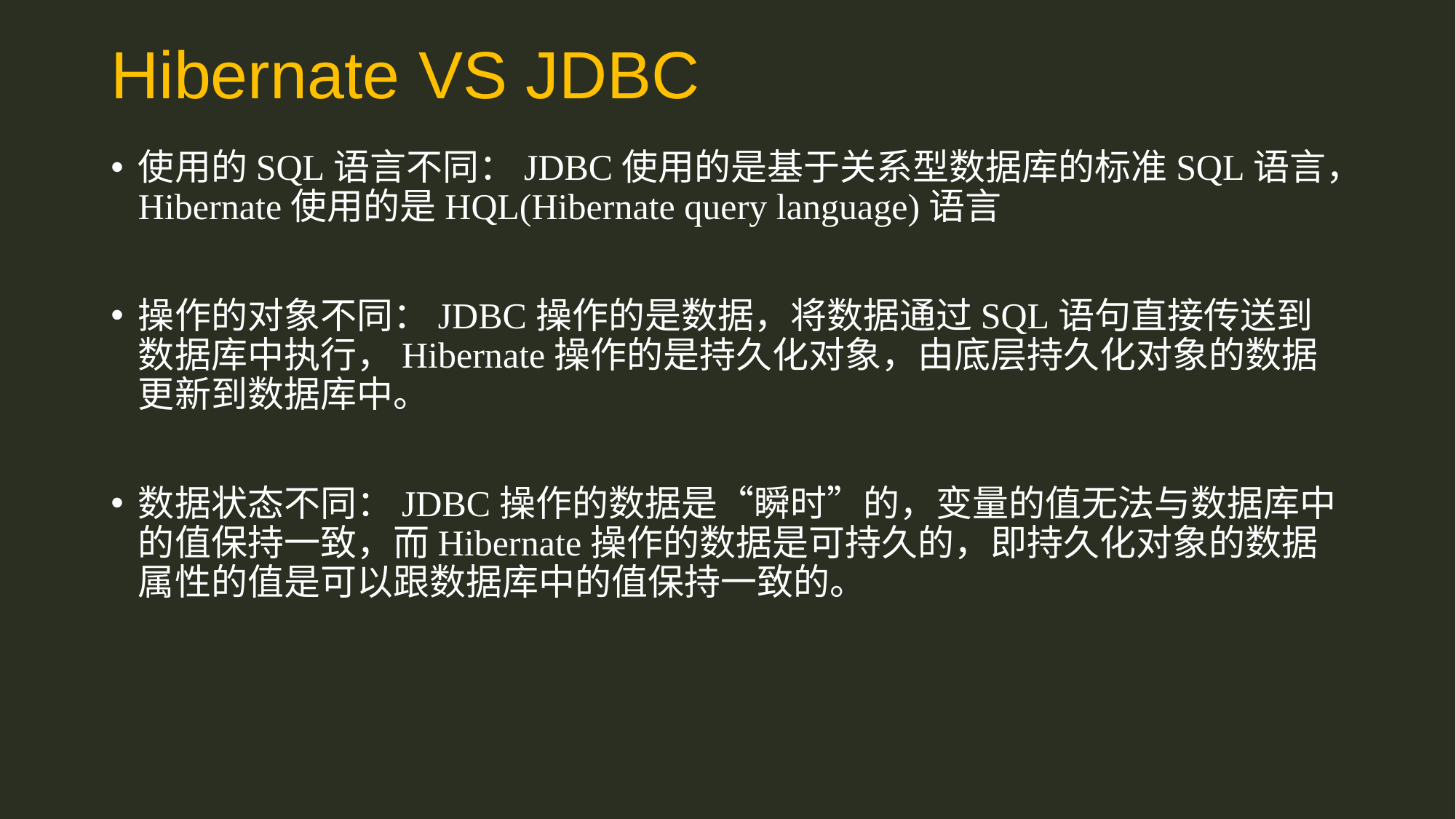

# Hibernate VS JDBC
使用的SQL语言不同：JDBC使用的是基于关系型数据库的标准SQL语言，Hibernate使用的是HQL(Hibernate query language)语言

操作的对象不同：JDBC操作的是数据，将数据通过SQL语句直接传送到数据库中执行，Hibernate操作的是持久化对象，由底层持久化对象的数据更新到数据库中。

数据状态不同：JDBC操作的数据是“瞬时”的，变量的值无法与数据库中的值保持一致，而Hibernate操作的数据是可持久的，即持久化对象的数据属性的值是可以跟数据库中的值保持一致的。